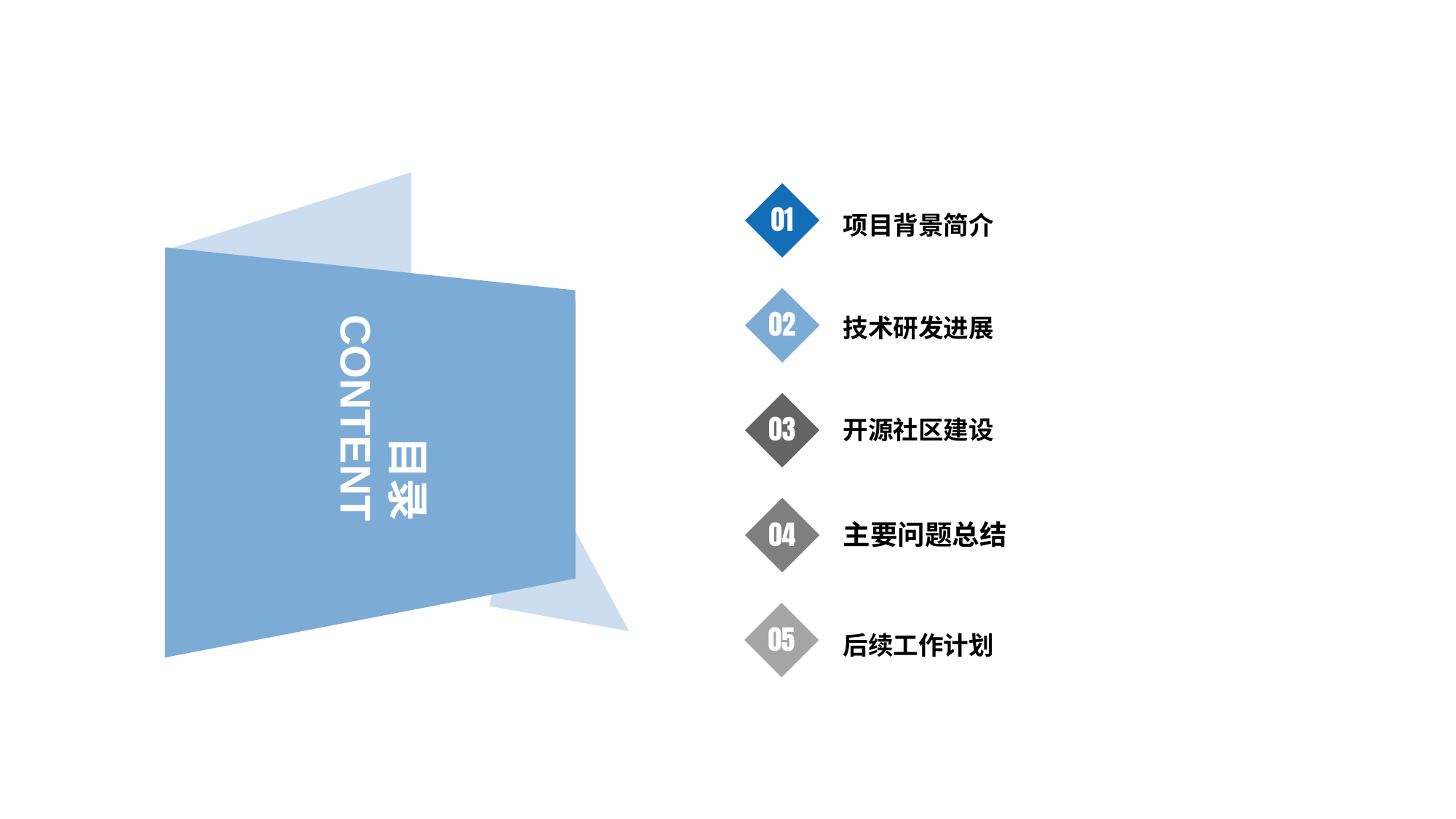

01
项目背景简介
02
技术研发进展
目录
CONTENT
03
开源社区建设
04
主要问题总结
05
后续工作计划